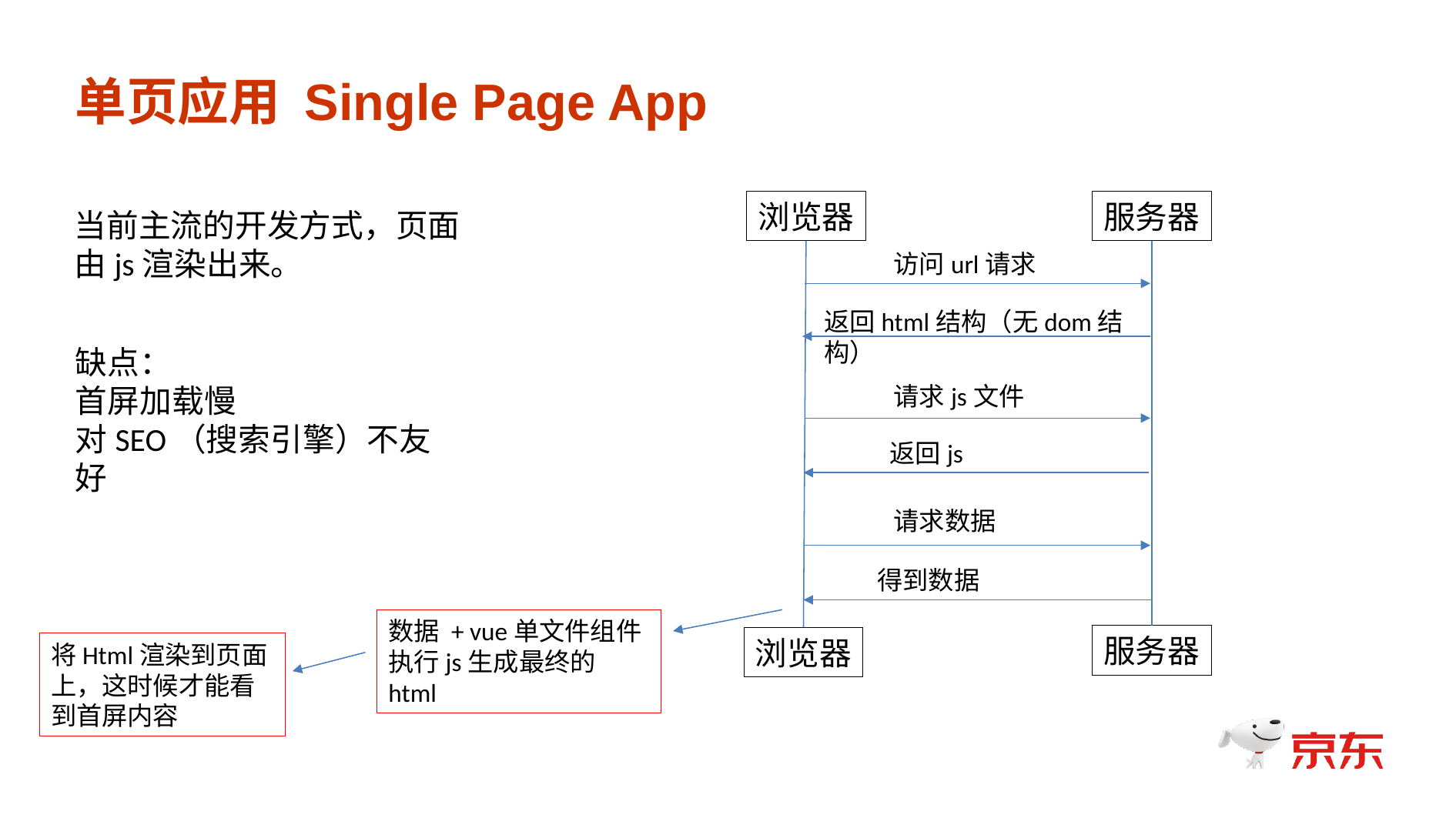

单页应用 Single Page App
浏览器
服务器
当前主流的开发方式，页面由js渲染出来。
访问url请求
返回html结构（无dom结构）
缺点：
首屏加载慢
对SEO（搜索引擎）不友好
请求js文件
返回js
请求数据
得到数据
数据 + vue单文件组件
执行js生成最终的html
服务器
浏览器
将Html渲染到页面上，这时候才能看到首屏内容